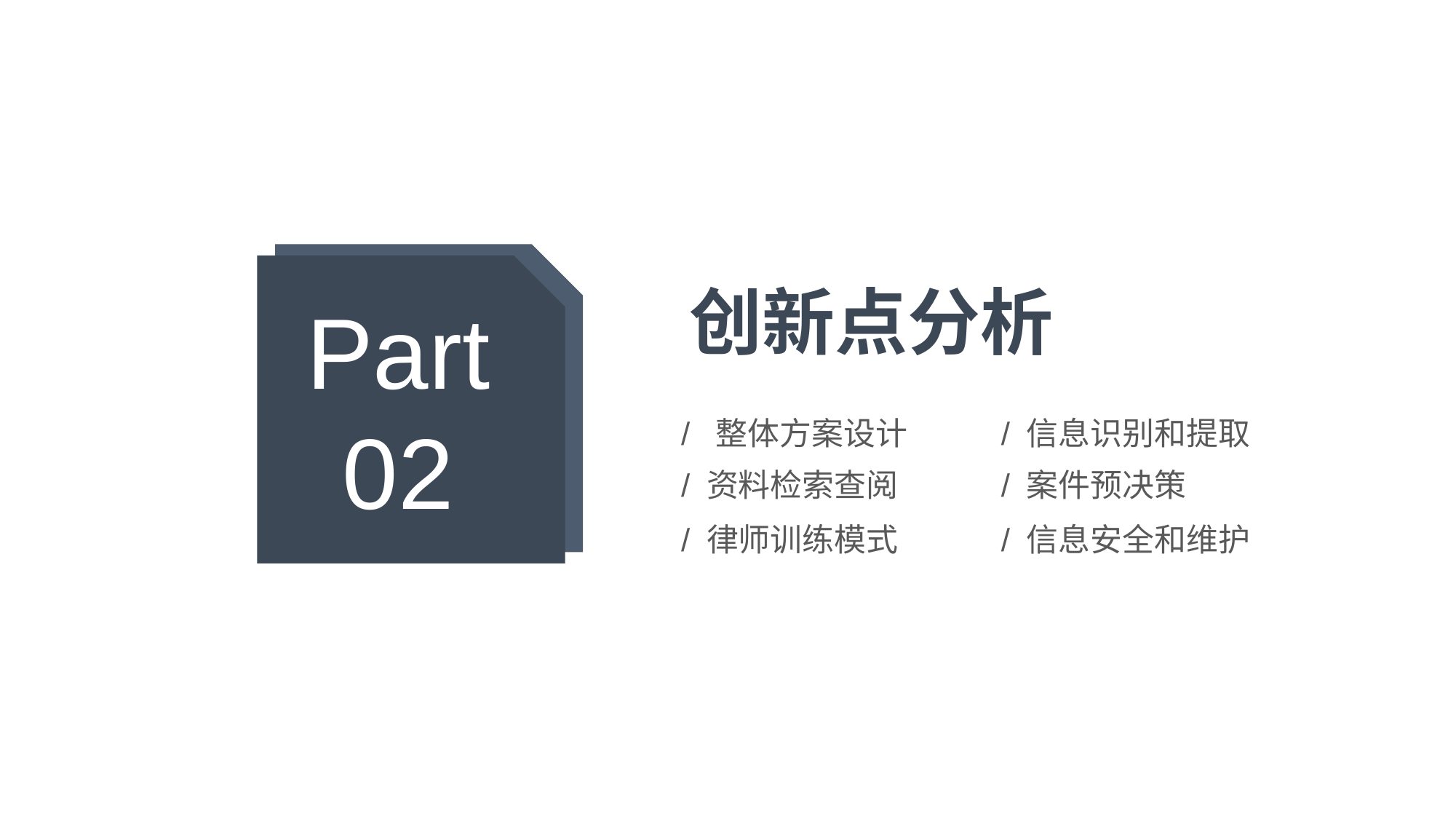

Part
02
 创新点分析
/  整体方案设计
/ 信息识别和提取
/ 资料检索查阅
/ 案件预决策
/ 律师训练模式
/ 信息安全和维护